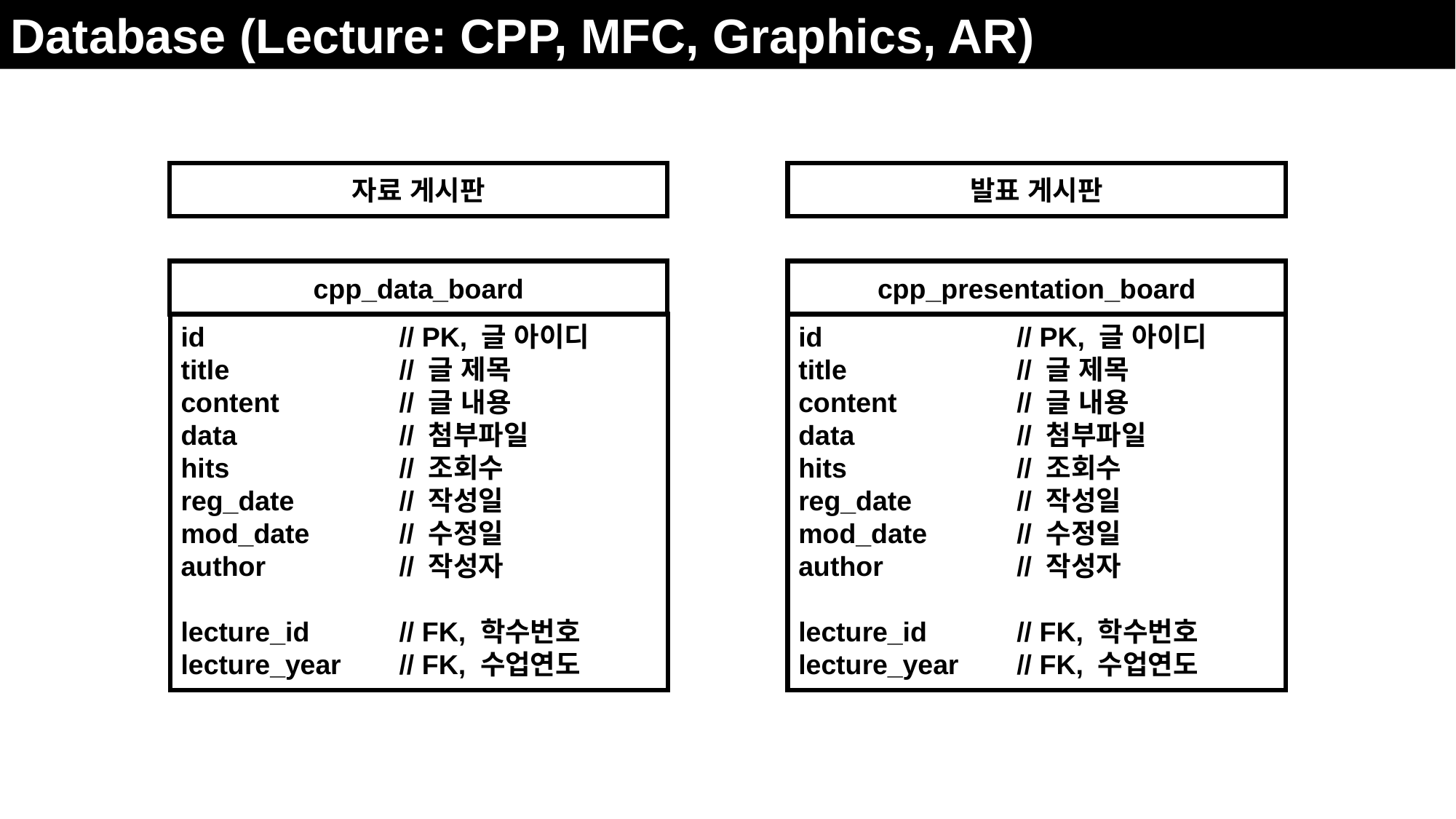

Database (Lecture: CPP, MFC, Graphics, AR)
자료 게시판
발표 게시판
cpp_data_board
id		// PK, 글 아이디
title		// 글 제목
content		// 글 내용
data		// 첨부파일
hits		// 조회수
reg_date	// 작성일
mod_date	// 수정일
author		// 작성자

lecture_id	// FK, 학수번호
lecture_year	// FK, 수업연도
cpp_presentation_board
id		// PK, 글 아이디
title		// 글 제목
content		// 글 내용
data		// 첨부파일
hits		// 조회수
reg_date	// 작성일
mod_date	// 수정일
author		// 작성자

lecture_id	// FK, 학수번호
lecture_year	// FK, 수업연도